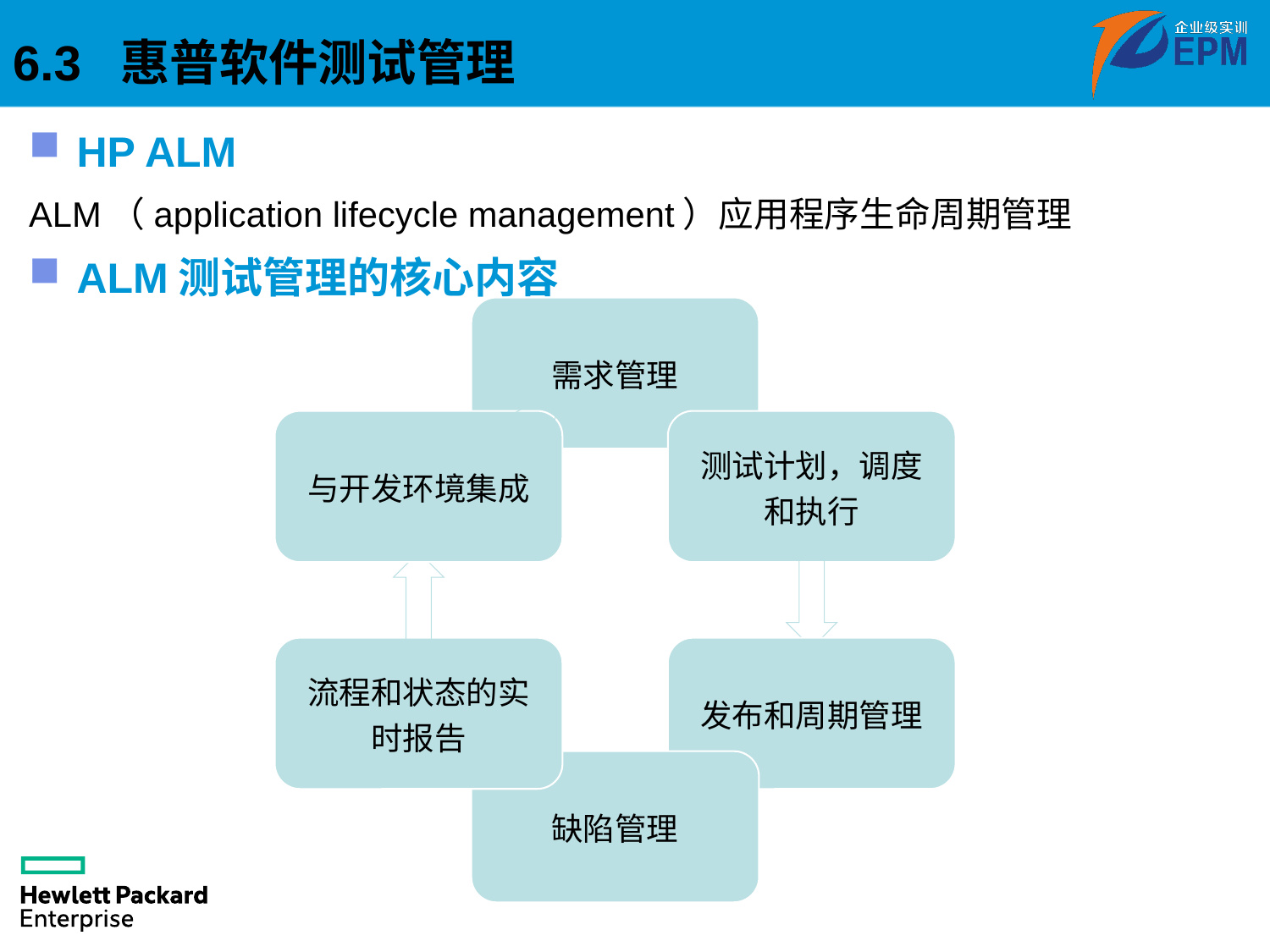

6.3  惠普软件测试管理
HP ALM
ALM（application lifecycle management）应用程序生命周期管理
ALM测试管理的核心内容

需求管理
测试计划，调度和执行
发布和周期管理
缺陷管理
流程和状态的实时报告
与开发环境集成